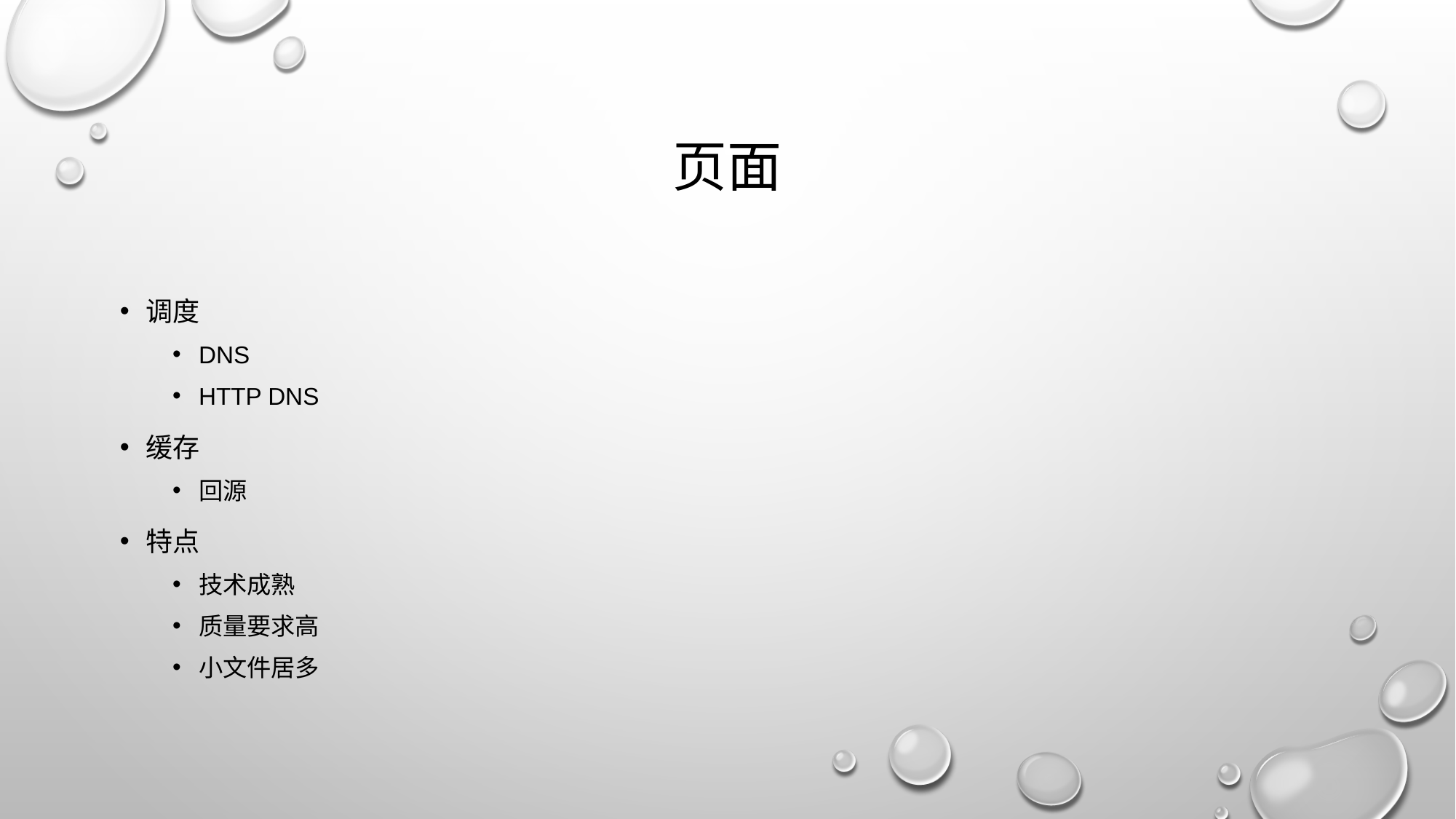

# 页面
调度
dns
http dns
缓存
回源
特点
技术成熟
质量要求高
小文件居多